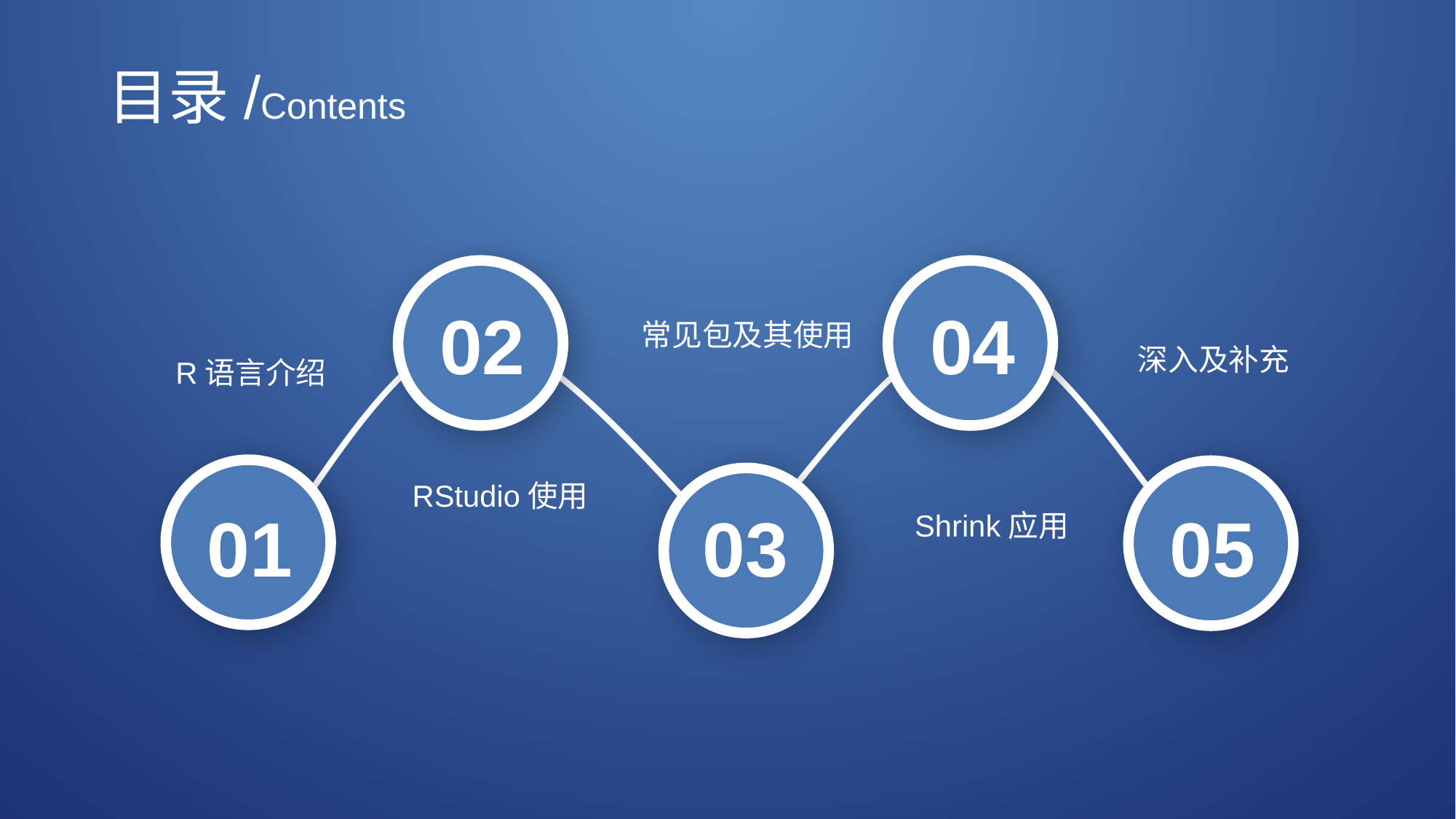

目录/Contents

02

04
常见包及其使用

深入及补充

R语言介绍

01

05

03
RStudio使用

Shrink应用